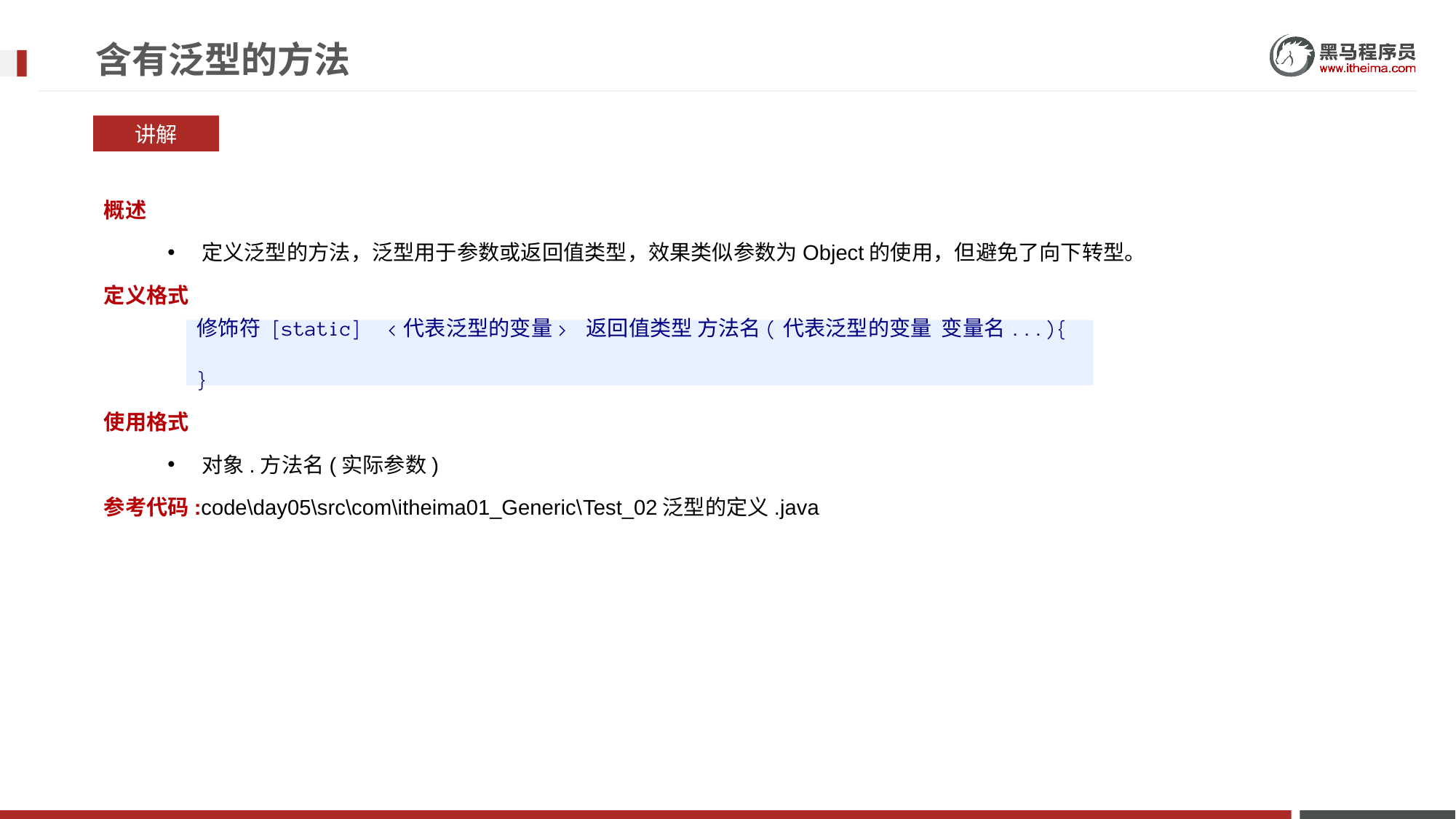

# 含有泛型的方法
讲解
概述
定义泛型的方法，泛型用于参数或返回值类型，效果类似参数为Object的使用，但避免了向下转型。
定义格式

使用格式
对象.方法名(实际参数)
参考代码:code\day05\src\com\itheima01_Generic\Test_02泛型的定义.java
修饰符 [static]  <代表泛型的变量> 返回值类型 方法名(代表泛型的变量  变量名...){
}